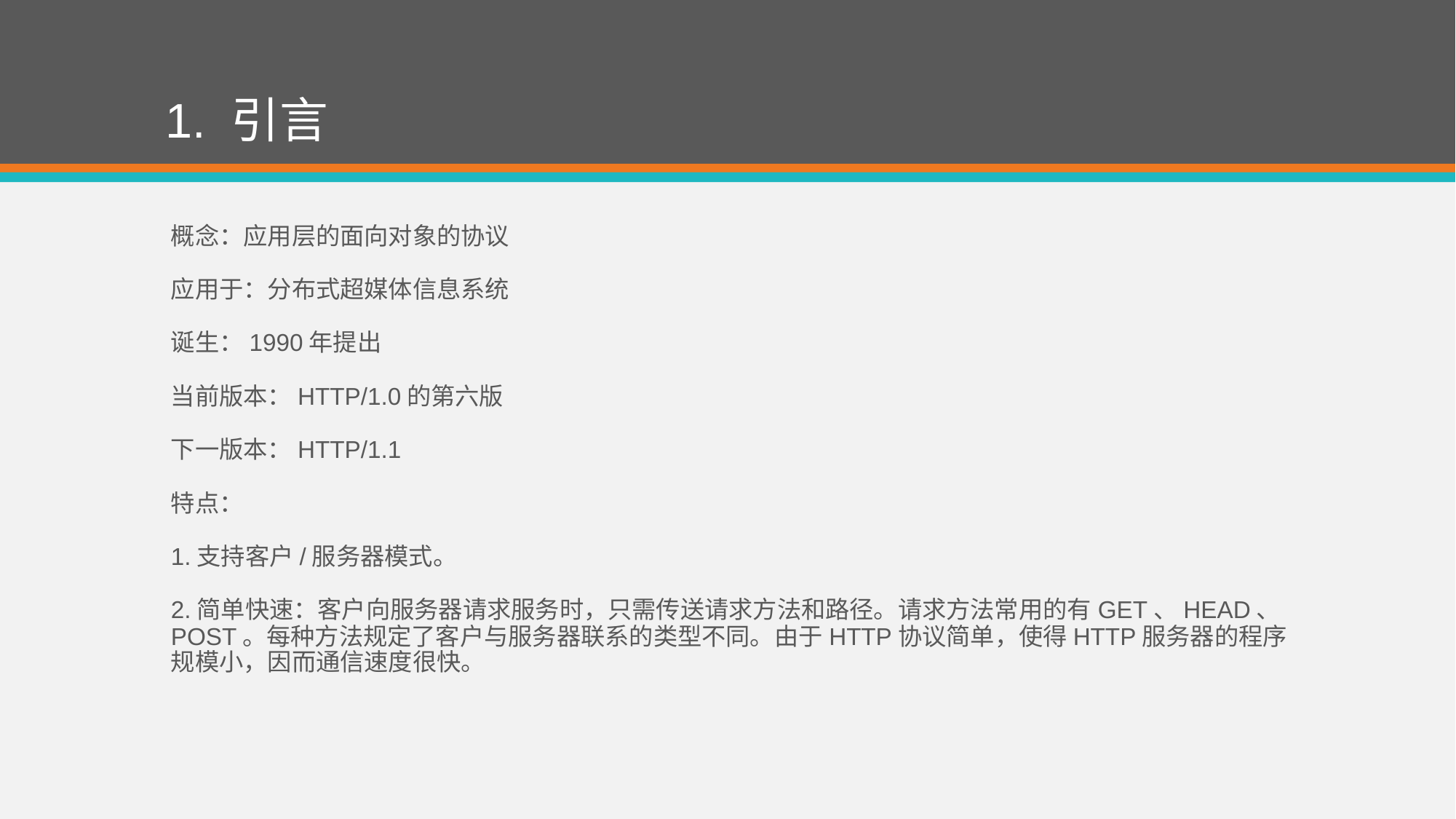

# 1. 引言
概念：应用层的面向对象的协议
应用于：分布式超媒体信息系统
诞生：1990年提出
当前版本：HTTP/1.0的第六版
下一版本：HTTP/1.1
特点：
1.支持客户/服务器模式。
2.简单快速：客户向服务器请求服务时，只需传送请求方法和路径。请求方法常用的有GET、HEAD、POST。每种方法规定了客户与服务器联系的类型不同。由于HTTP协议简单，使得HTTP服务器的程序规模小，因而通信速度很快。